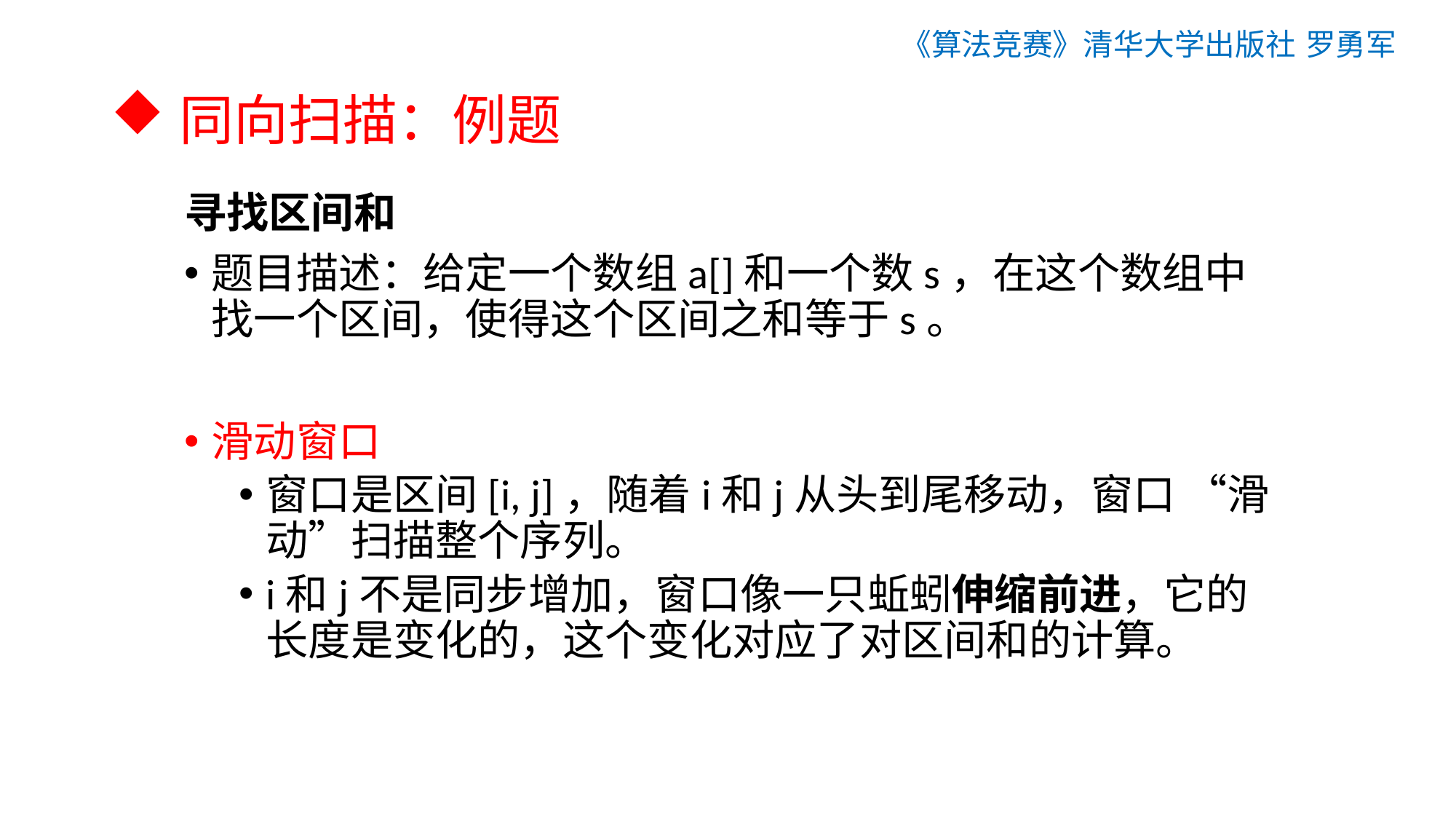

《算法竞赛》清华大学出版社 罗勇军
# 同向扫描：例题
寻找区间和
题目描述：给定一个数组a[]和一个数s，在这个数组中找一个区间，使得这个区间之和等于s。

滑动窗口
窗口是区间[i, j]，随着i和j从头到尾移动，窗口 “滑动”扫描整个序列。
i和j不是同步增加，窗口像一只蚯蚓伸缩前进，它的长度是变化的，这个变化对应了对区间和的计算。